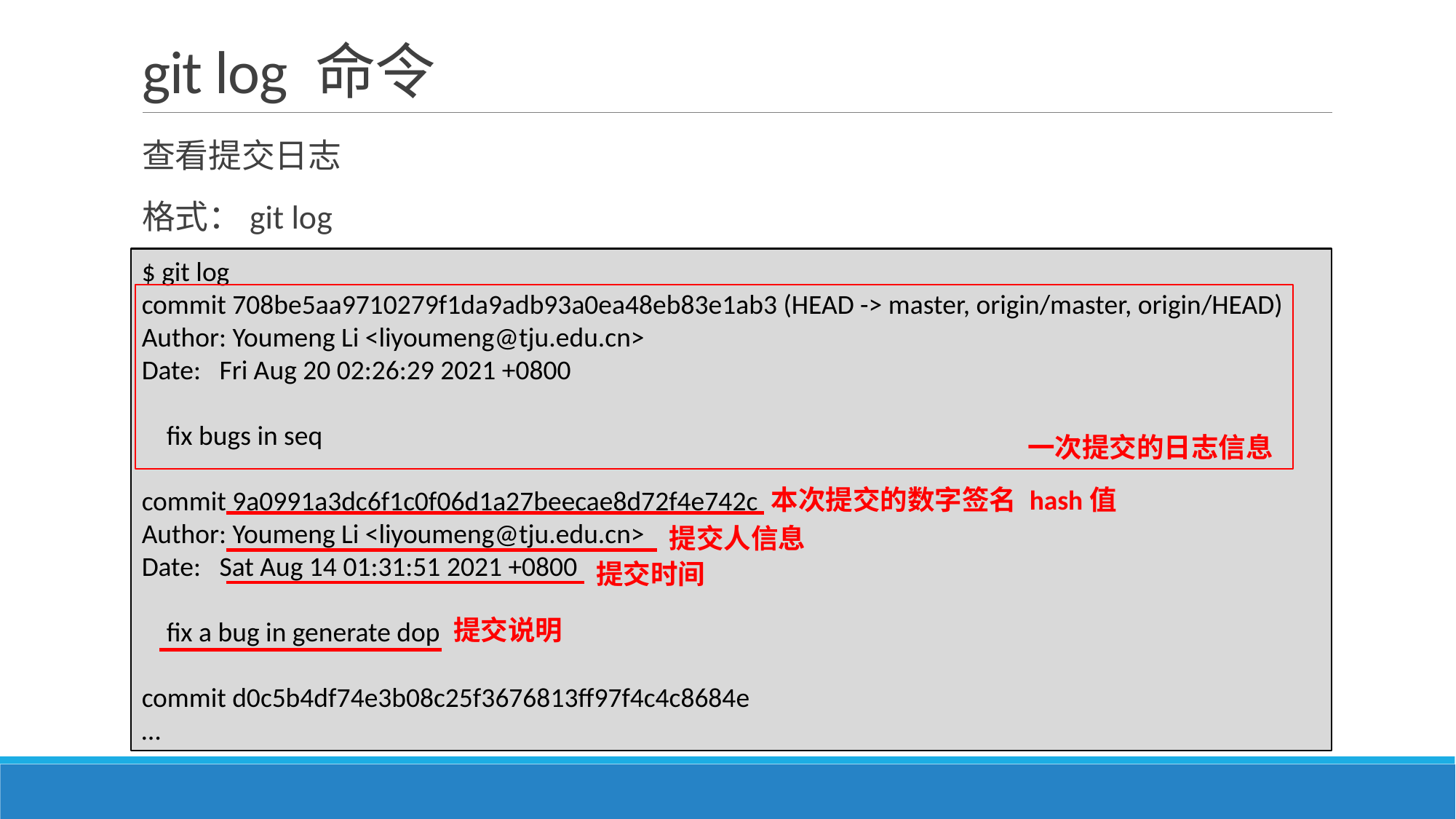

# git log 命令
查看提交日志
格式：git log
$ git log
commit 708be5aa9710279f1da9adb93a0ea48eb83e1ab3 (HEAD -> master, origin/master, origin/HEAD)
Author: Youmeng Li <liyoumeng@tju.edu.cn>
Date:   Fri Aug 20 02:26:29 2021 +0800

    fix bugs in seq

commit 9a0991a3dc6f1c0f06d1a27beecae8d72f4e742c
Author: Youmeng Li <liyoumeng@tju.edu.cn>
Date:   Sat Aug 14 01:31:51 2021 +0800

    fix a bug in generate dop

commit d0c5b4df74e3b08c25f3676813ff97f4c4c8684e
…

一次提交的日志信息
本次提交的数字签名 hash值
提交人信息
提交时间
提交说明